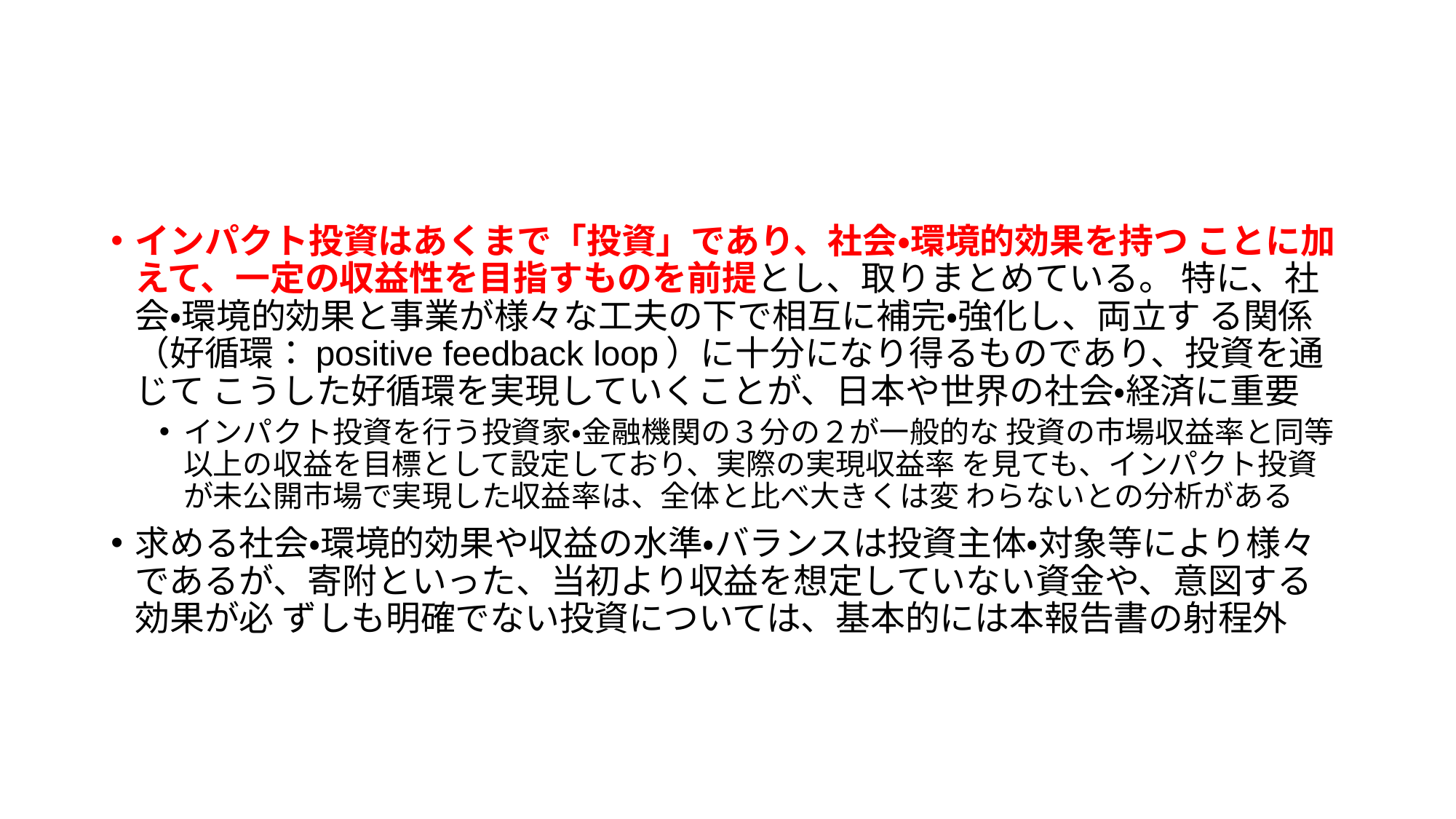

#
インパクト投資はあくまで「投資」であり、社会・環境的効果を持つ ことに加えて、一定の収益性を目指すものを前提とし、取りまとめている。 特に、社会・環境的効果と事業が様々な工夫の下で相互に補完・強化し、両立す る関係（好循環：positive feedback loop）に十分になり得るものであり、投資を通じて こうした好循環を実現していくことが、日本や世界の社会・経済に重要
インパクト投資を行う投資家・金融機関の３分の２が一般的な 投資の市場収益率と同等以上の収益を目標として設定しており、実際の実現収益率 を見ても、インパクト投資が未公開市場で実現した収益率は、全体と比べ大きくは変 わらないとの分析がある
求める社会・環境的効果や収益の水準・バランスは投資主体・対象等により様々 であるが、寄附といった、当初より収益を想定していない資金や、意図する効果が必 ずしも明確でない投資については、基本的には本報告書の射程外